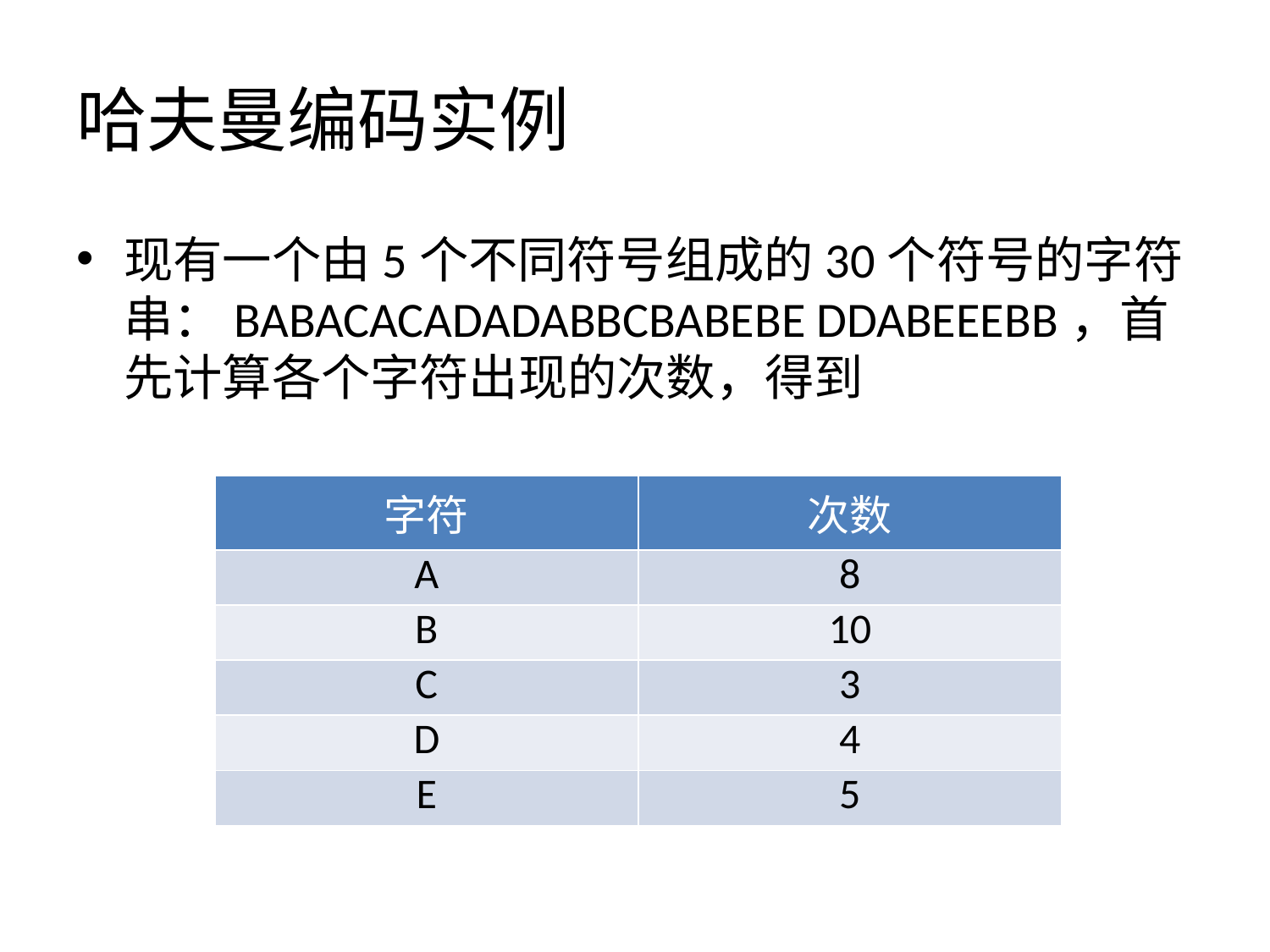

# 哈夫曼编码实例
现有一个由5个不同符号组成的30个符号的字符串：BABACACADADABBCBABEBE DDABEEEBB，首先计算各个字符出现的次数，得到

| 字符 | 次数 |
| --- | --- |
| A | 8 |
| B | 10 |
| C | 3 |
| D | 4 |
| E | 5 |